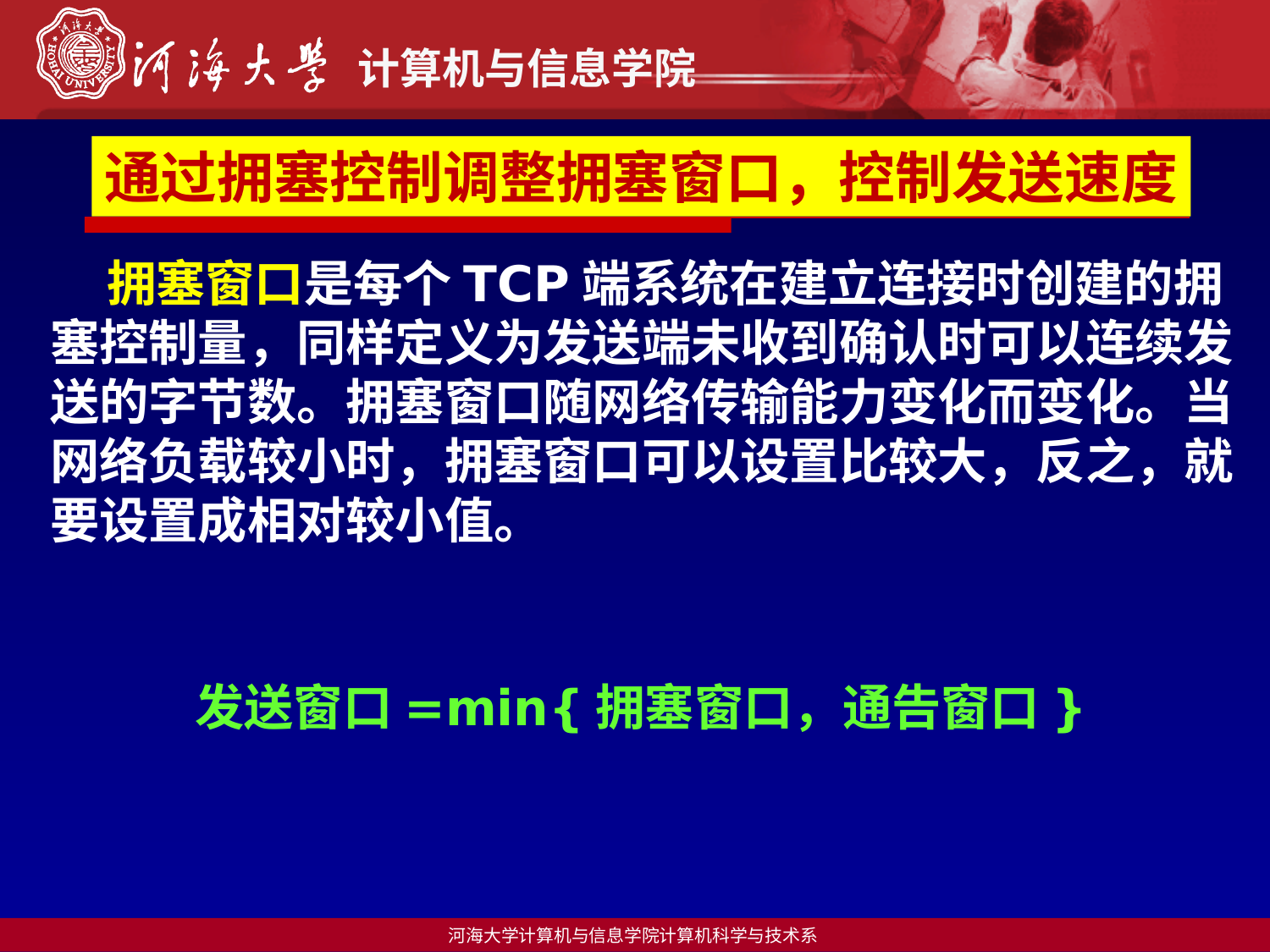

通过拥塞控制调整拥塞窗口，控制发送速度
    拥塞窗口是每个TCP端系统在建立连接时创建的拥塞控制量，同样定义为发送端未收到确认时可以连续发送的字节数。拥塞窗口随网络传输能力变化而变化。当网络负载较小时，拥塞窗口可以设置比较大，反之，就要设置成相对较小值。
发送窗口=min{拥塞窗口，通告窗口}